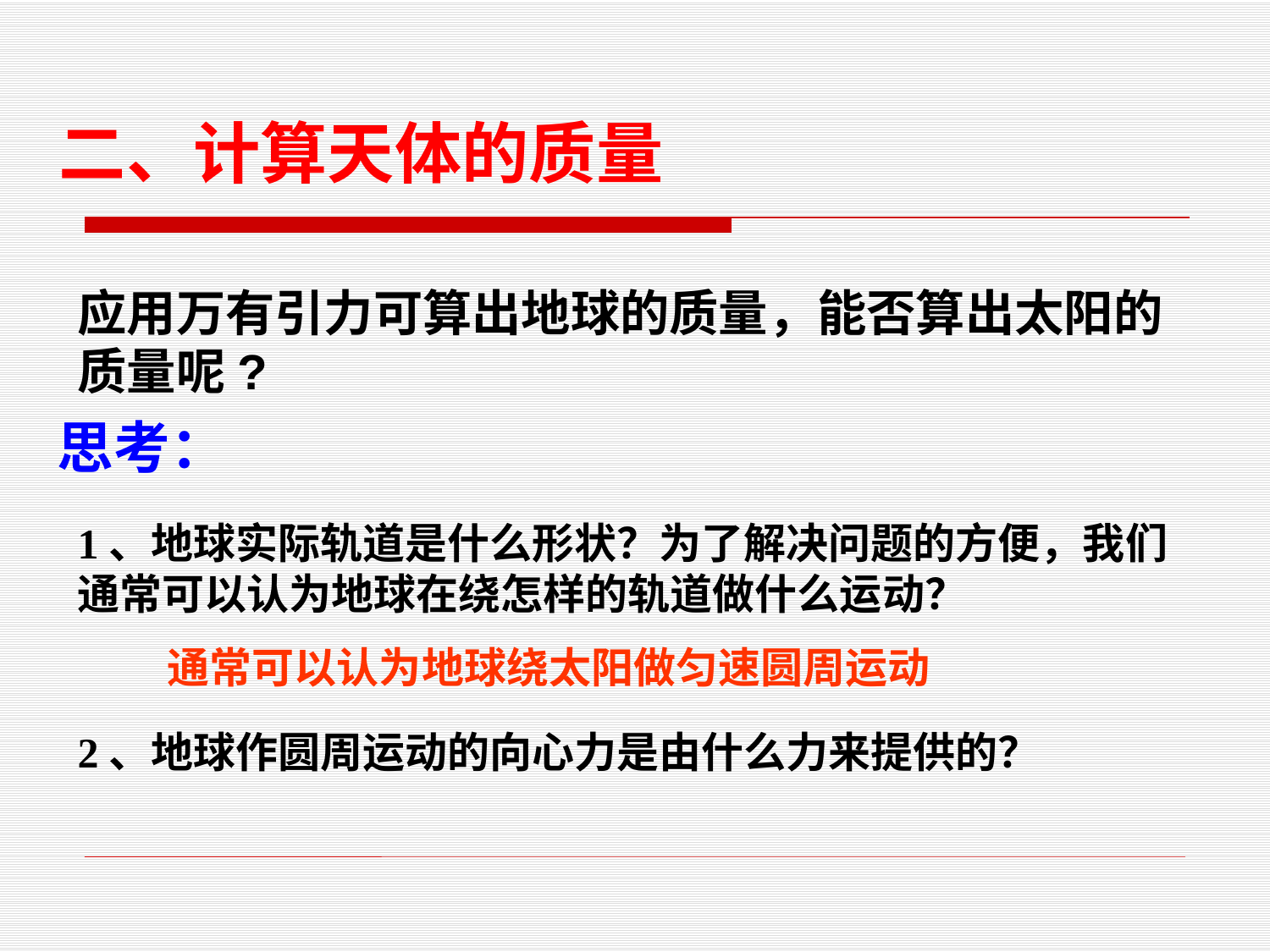

# 二、计算天体的质量
应用万有引力可算出地球的质量，能否算出太阳的质量呢?
思考：
1、地球实际轨道是什么形状？为了解决问题的方便，我们通常可以认为地球在绕怎样的轨道做什么运动？

通常可以认为地球绕太阳做匀速圆周运动
2、地球作圆周运动的向心力是由什么力来提供的？